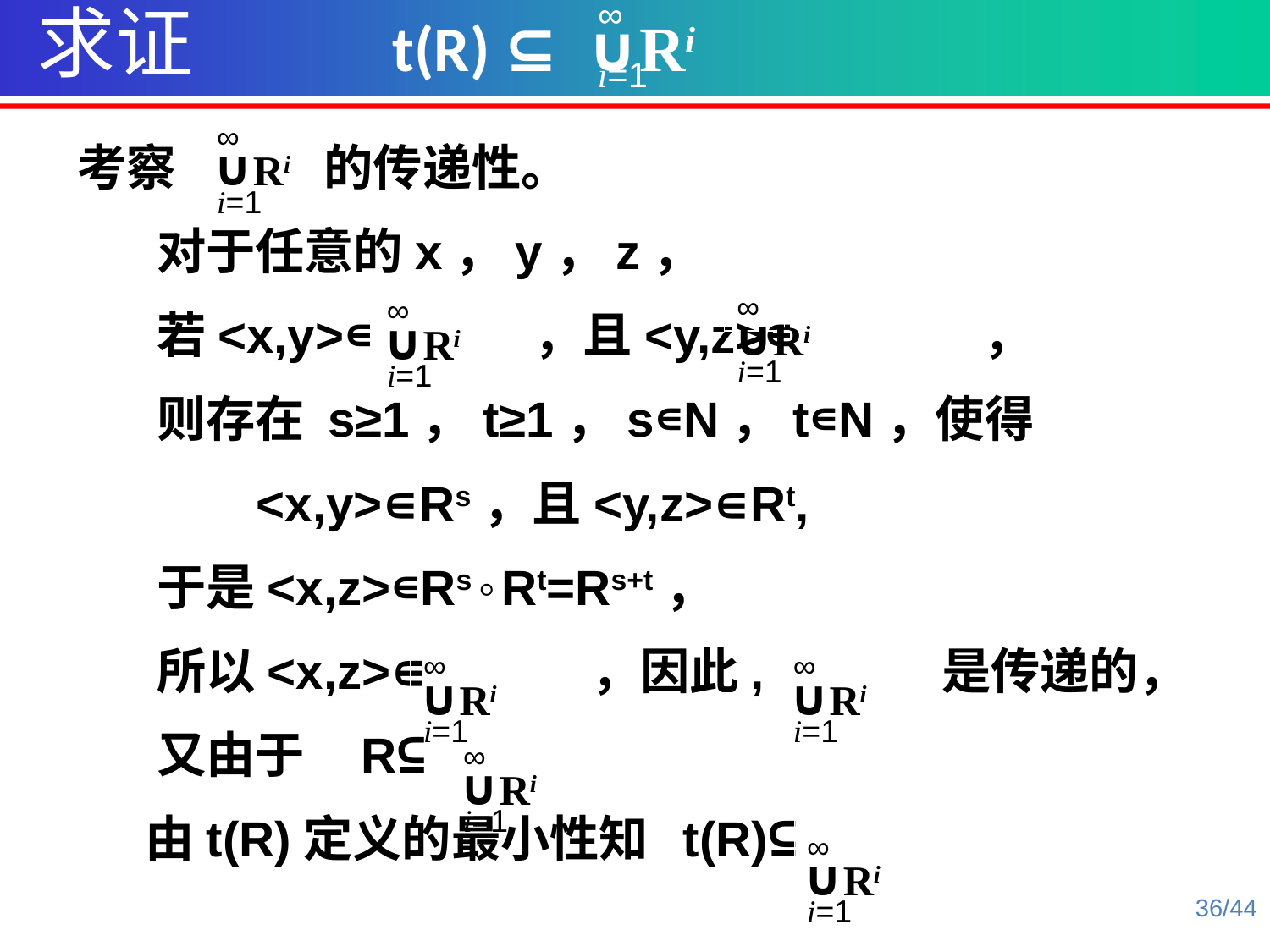

求证           t(R) ⊆
∞
i=1
∪Ri
∞
i=1
∪Ri
考察　　　的传递性。
      对于任意的x，y，z，
      若<x,y>∊     ，且<y,z>∊      ，
      则存在 s≥1，t≥1，s∊N，t∊N，使得
             <x,y>∊Rs，且<y,z>∊Rt,
      于是<x,z>∊Rs◦Rt=Rs+t，
      所以<x,z>∊           ，因此,            是传递的，
      又由于    R⊆
     由t(R)定义的最小性知  t(R)⊆
∞
i=1
∪Ri
∞
i=1
∪Ri
∞
i=1
∪Ri
∞
i=1
∪Ri
∞
i=1
∪Ri
∞
i=1
∪Ri
36/44